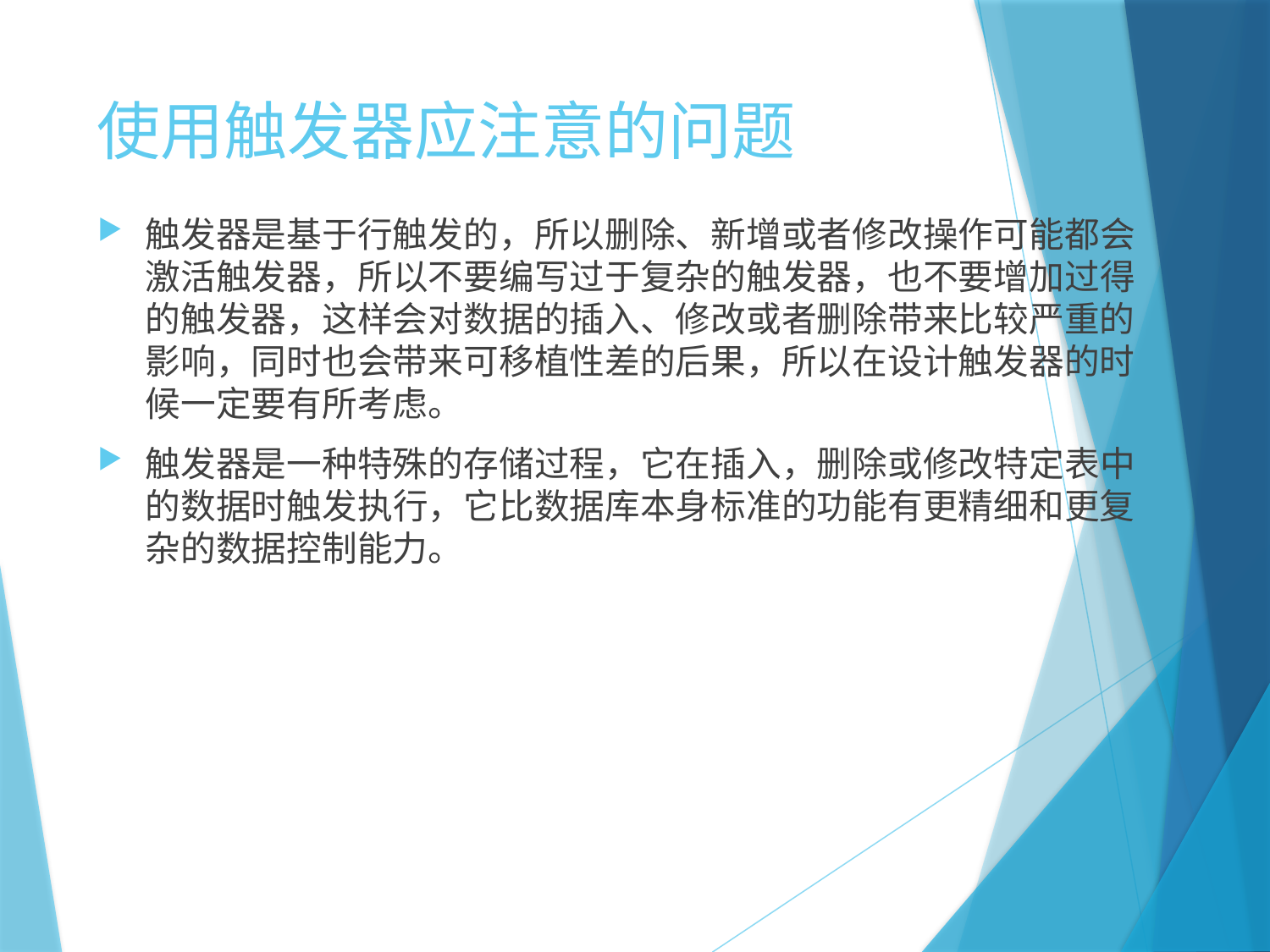

# 使用触发器应注意的问题
触发器是基于行触发的，所以删除、新增或者修改操作可能都会激活触发器，所以不要编写过于复杂的触发器，也不要增加过得的触发器，这样会对数据的插入、修改或者删除带来比较严重的影响，同时也会带来可移植性差的后果，所以在设计触发器的时候一定要有所考虑。
触发器是一种特殊的存储过程，它在插入，删除或修改特定表中的数据时触发执行，它比数据库本身标准的功能有更精细和更复杂的数据控制能力。